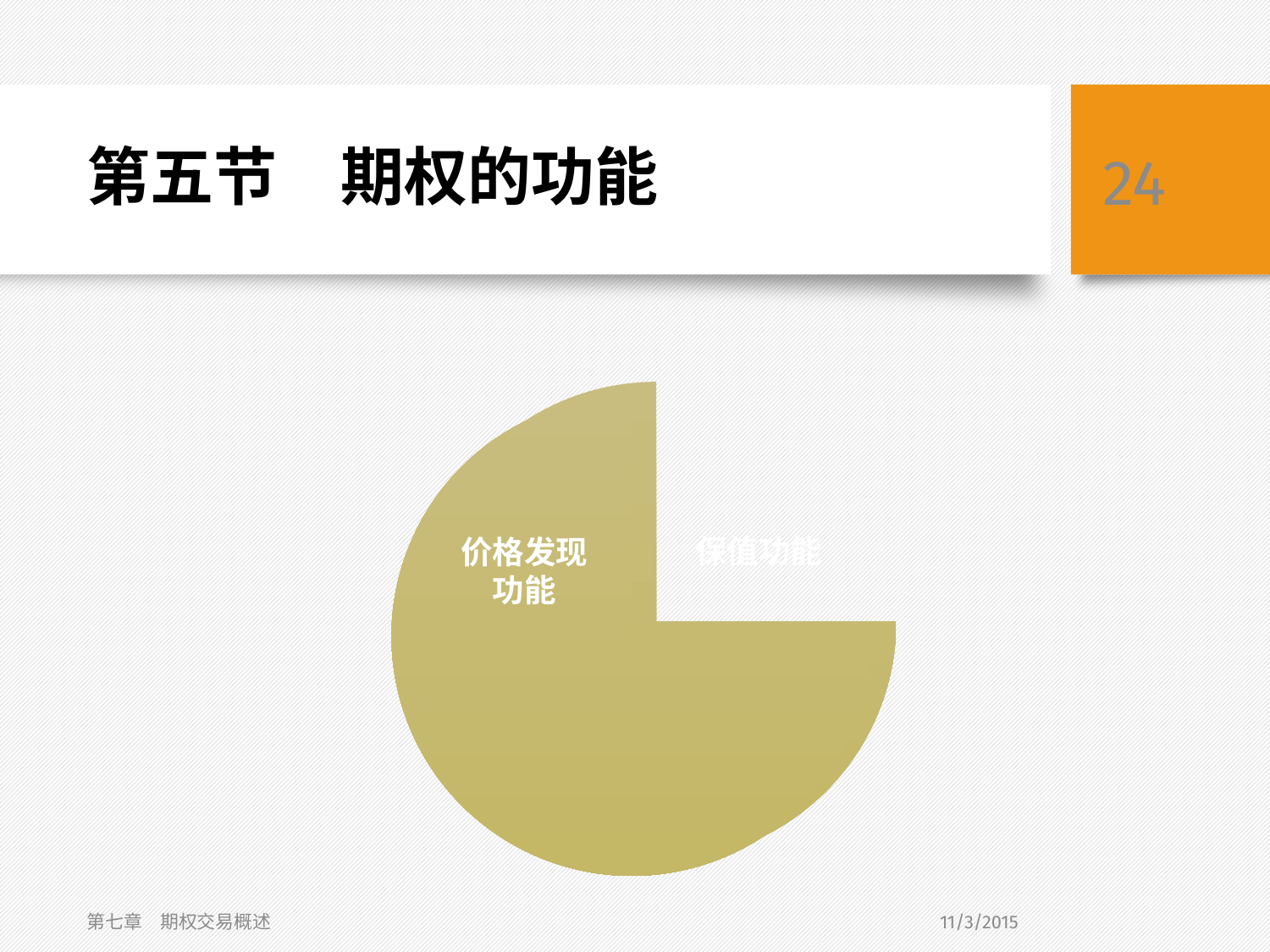

# 第五节　期权的功能
24
保值功能
投机功能
价格发现功能
11/3/2015
第七章　期权交易概述